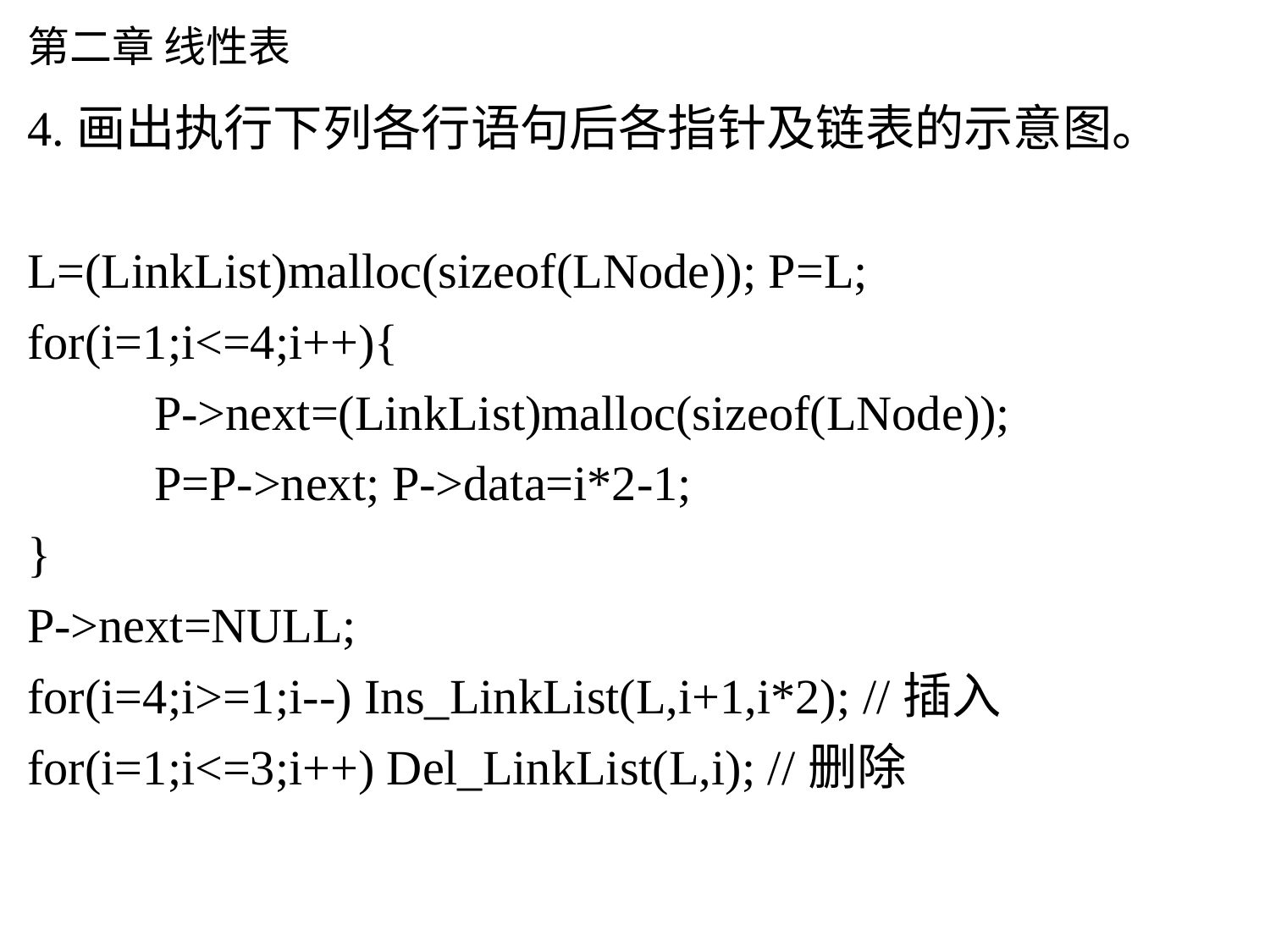

# 第二章 线性表
4.画出执行下列各行语句后各指针及链表的示意图。

L=(LinkList)malloc(sizeof(LNode)); P=L;
for(i=1;i<=4;i++){
	P->next=(LinkList)malloc(sizeof(LNode));
	P=P->next; P->data=i*2-1;
}
P->next=NULL;
for(i=4;i>=1;i--) Ins_LinkList(L,i+1,i*2); //插入
for(i=1;i<=3;i++) Del_LinkList(L,i); //删除